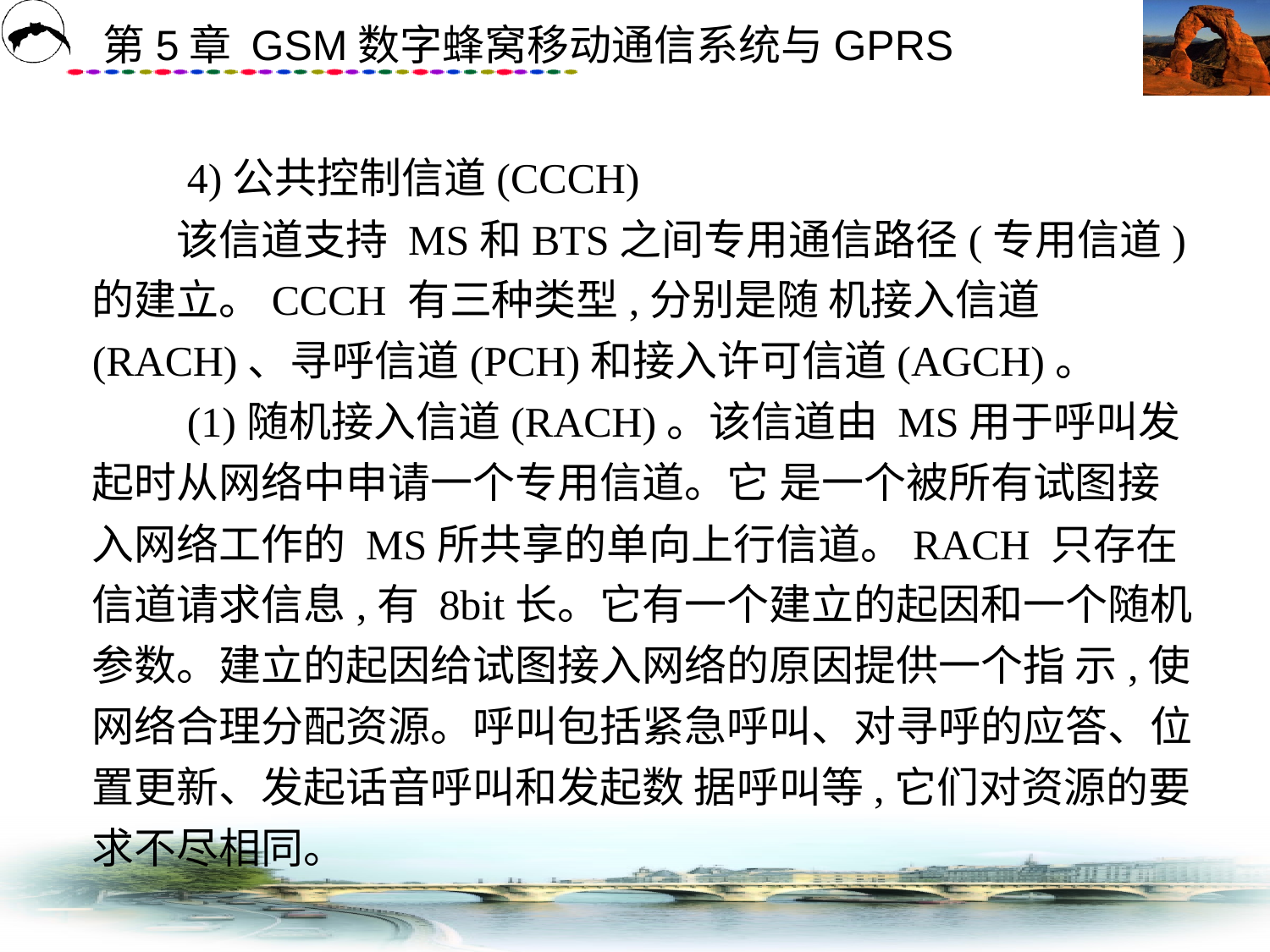

# 4)公共控制信道(CCCH) 　　该信道支持 MS和BTS之间专用通信路径(专用信道)的建立。CCCH 有三种类型,分别是随 机接入信道(RACH)、寻呼信道(PCH)和接入许可信道(AGCH)。 　　(1)随机接入信道(RACH)。该信道由 MS用于呼叫发起时从网络中申请一个专用信道。它 是一个被所有试图接入网络工作的 MS所共享的单向上行信道。RACH 只存在信道请求信息,有 8bit长。它有一个建立的起因和一个随机参数。建立的起因给试图接入网络的原因提供一个指 示,使网络合理分配资源。呼叫包括紧急呼叫、对寻呼的应答、位置更新、发起话音呼叫和发起数 据呼叫等,它们对资源的要求不尽相同。